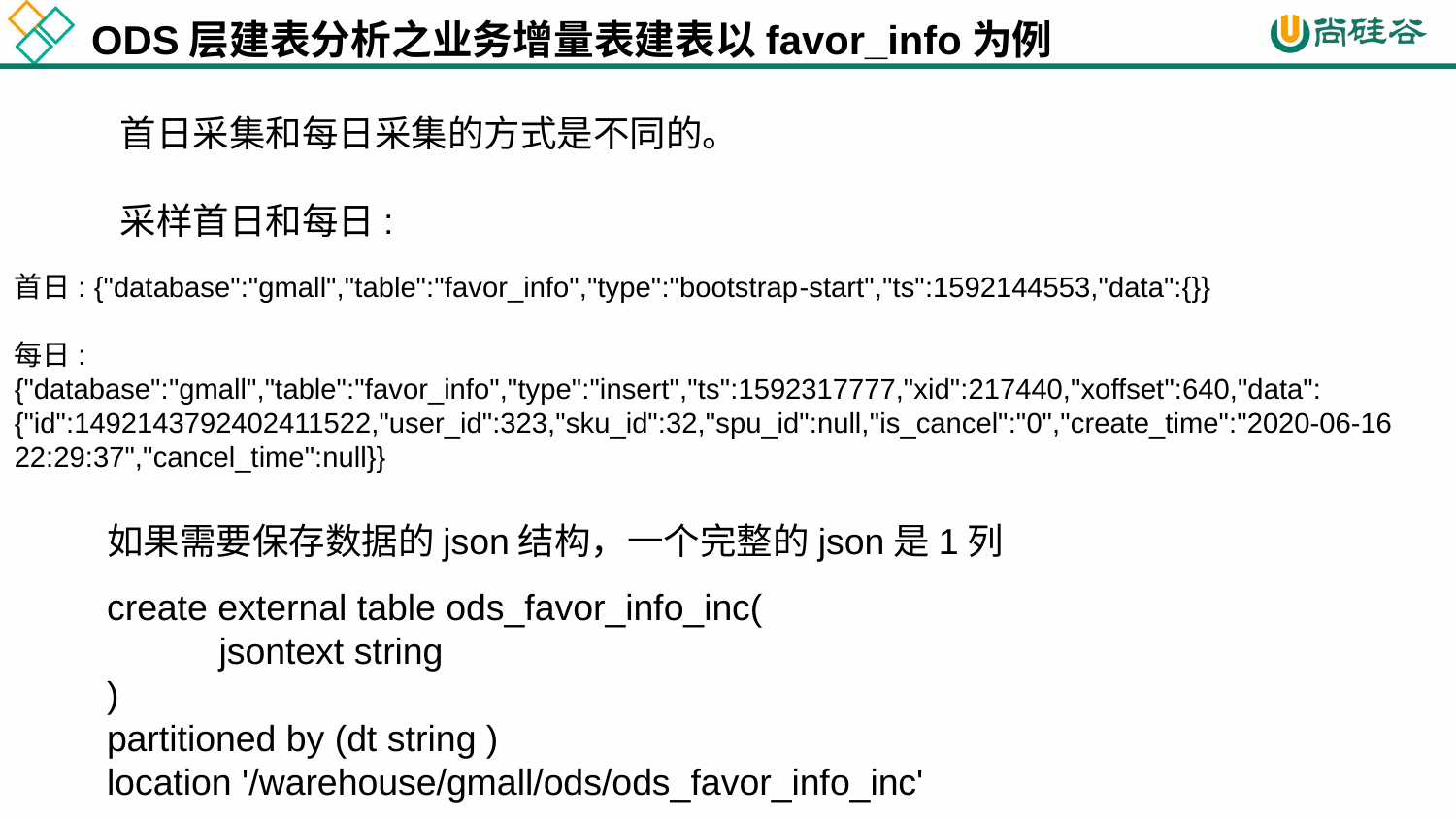

ODS层建表分析之业务增量表建表以favor_info为例
首日采集和每日采集的方式是不同的。

采样首日和每日:
首日: {"database":"gmall","table":"favor_info","type":"bootstrap-start","ts":1592144553,"data":{}}

每日:
{"database":"gmall","table":"favor_info","type":"insert","ts":1592317777,"xid":217440,"xoffset":640,"data":{"id":1492143792402411522,"user_id":323,"sku_id":32,"spu_id":null,"is_cancel":"0","create_time":"2020-06-16 22:29:37","cancel_time":null}}
如果需要保存数据的json结构，一个完整的json是1列
create external table ods_favor_info_inc(
           jsontext string
)
partitioned by (dt string )
location '/warehouse/gmall/ods/ods_favor_info_inc'